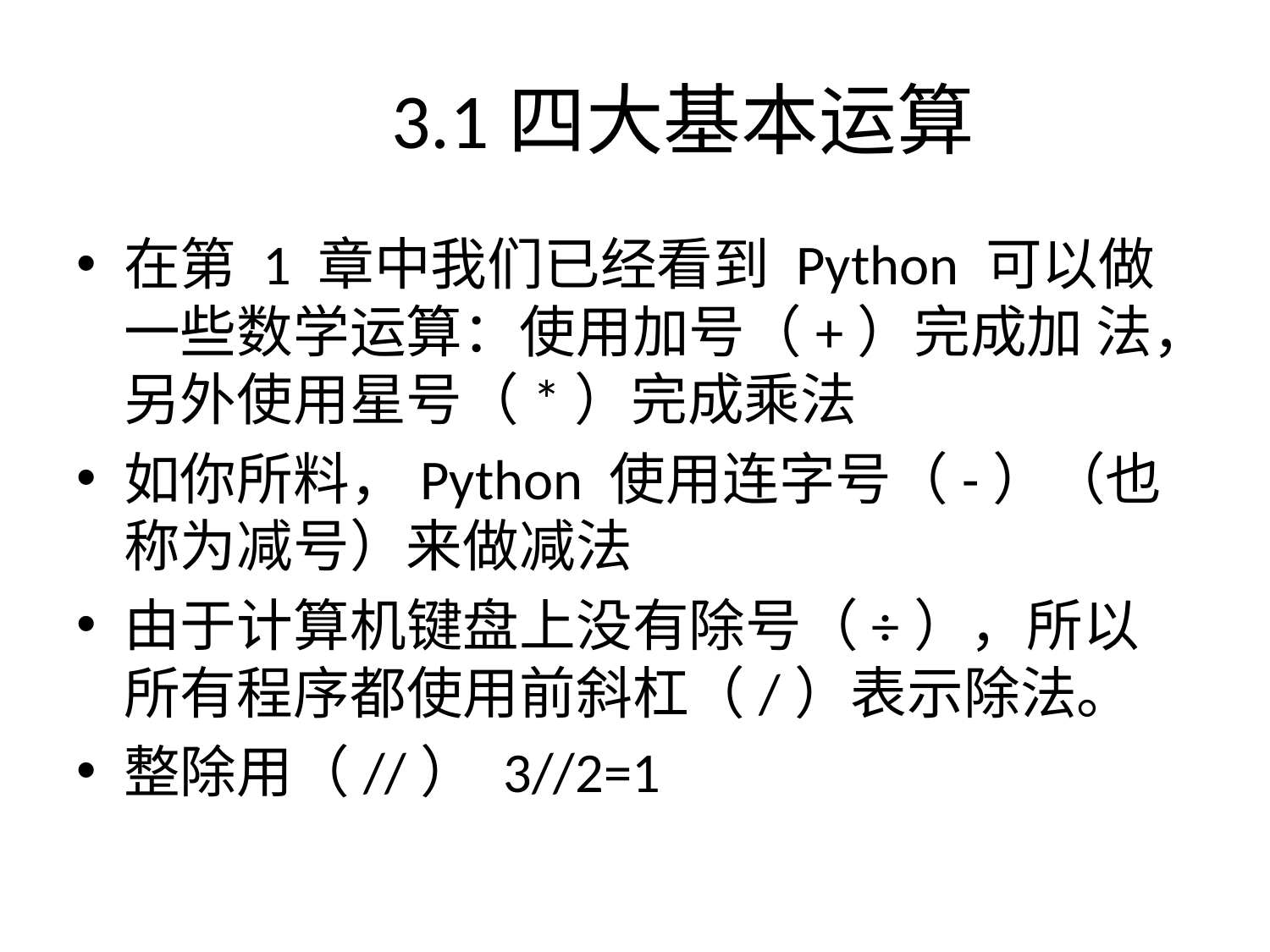

# 3.1四大基本运算
在第 1 章中我们已经看到 Python 可以做一些数学运算：使用加号（+）完成加 法，另外使用星号（*）完成乘法
如你所料，Python 使用连字号（-）（也称为减号）来做减法
由于计算机键盘上没有除号（÷），所以所有程序都使用前斜杠（/）表示除法。
整除用（//） 3//2=1